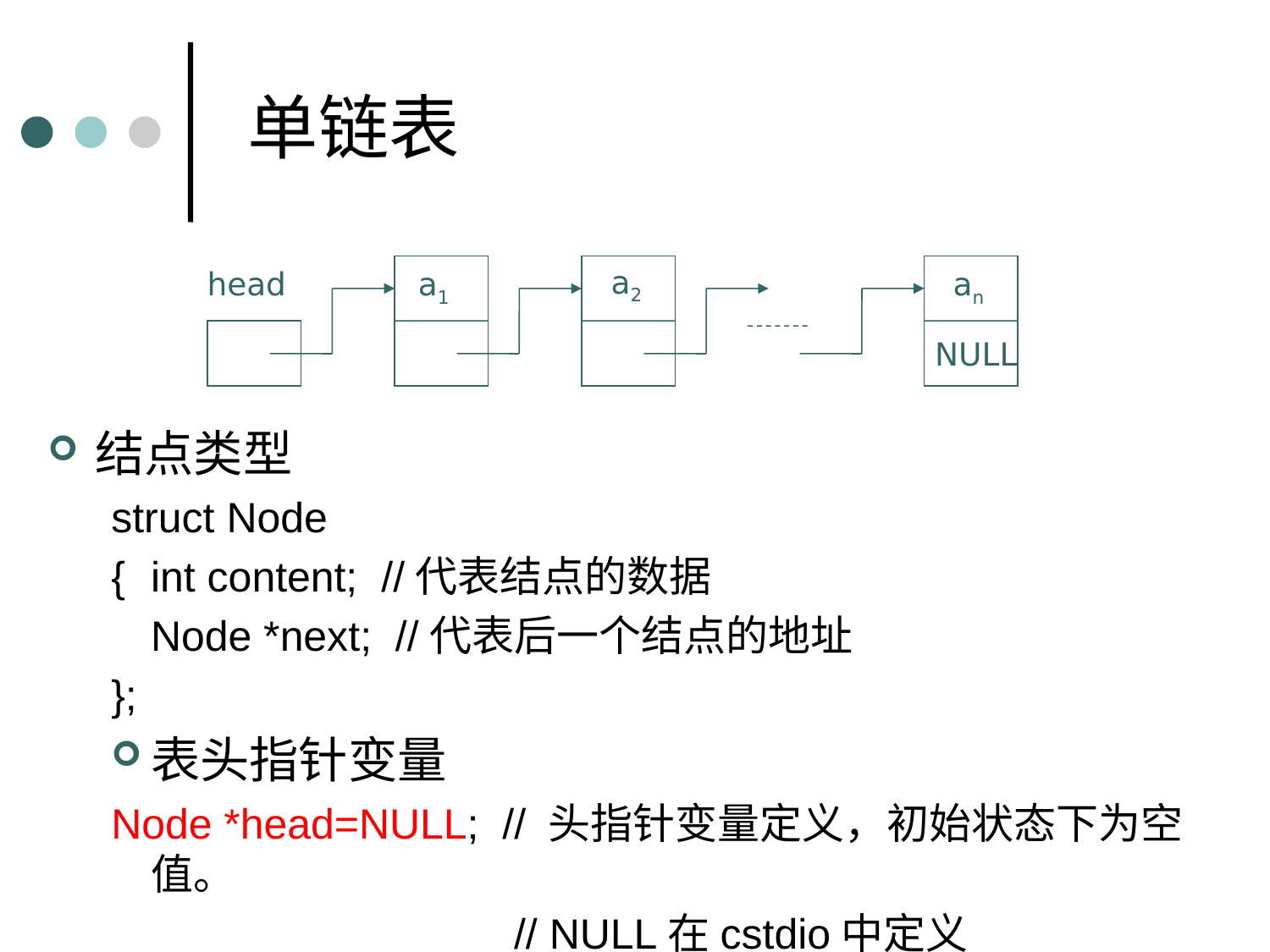

单链表

a2

head
a1
an

NULL
结点类型
struct Node
{	int content;  //代表结点的数据
	Node *next;  //代表后一个结点的地址
};
表头指针变量
Node *head=NULL;  // 头指针变量定义，初始状态下为空值。
                                  // NULL在cstdio中定义